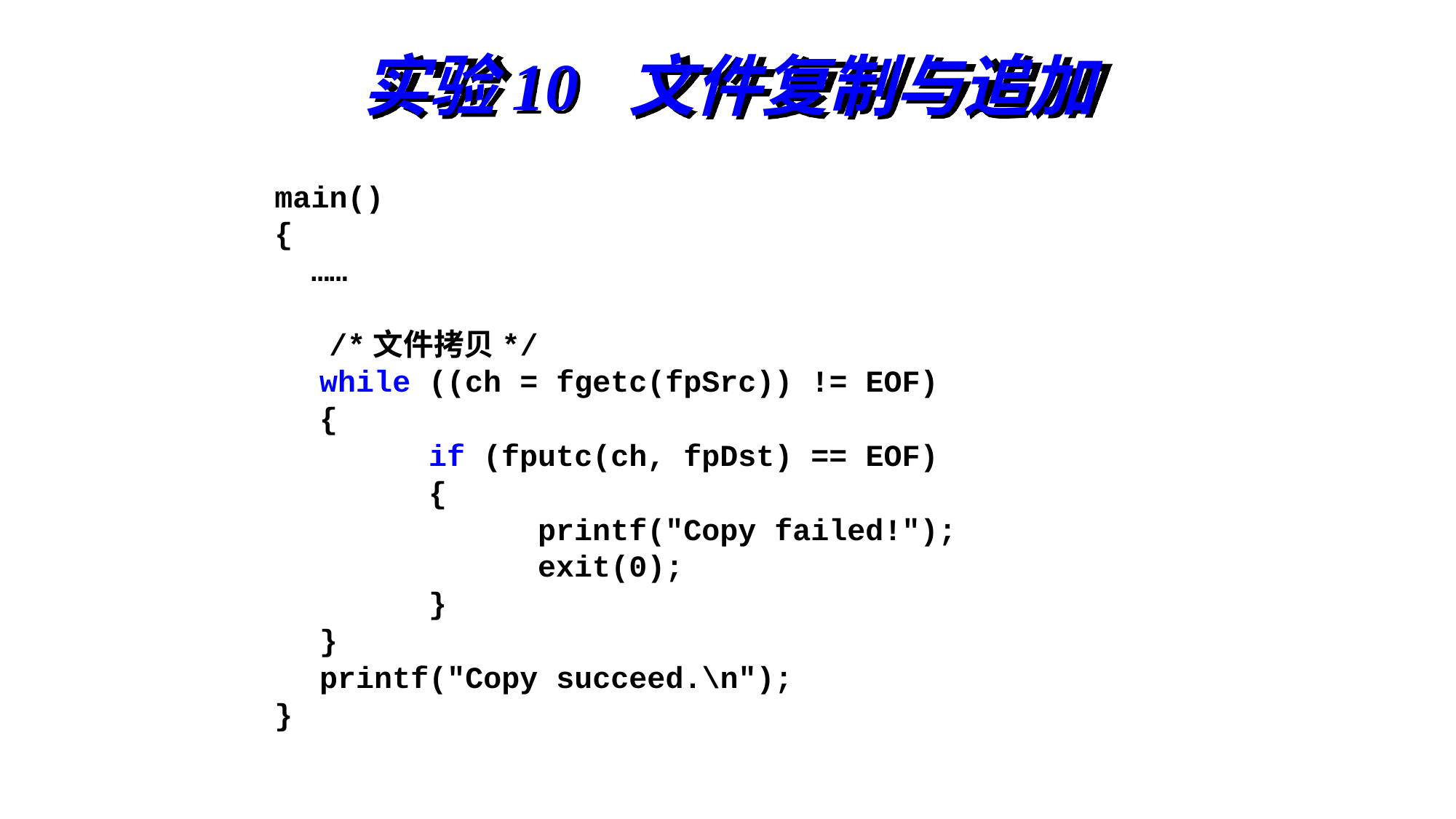

# 实验10  文件复制与追加
main()
{
  ……

   /*文件拷贝*/
	while ((ch = fgetc(fpSrc)) != EOF)
	{
		if (fputc(ch, fpDst) == EOF)
		{
			printf("Copy failed!");
			exit(0);
		}
	}
	printf("Copy succeed.\n");
}